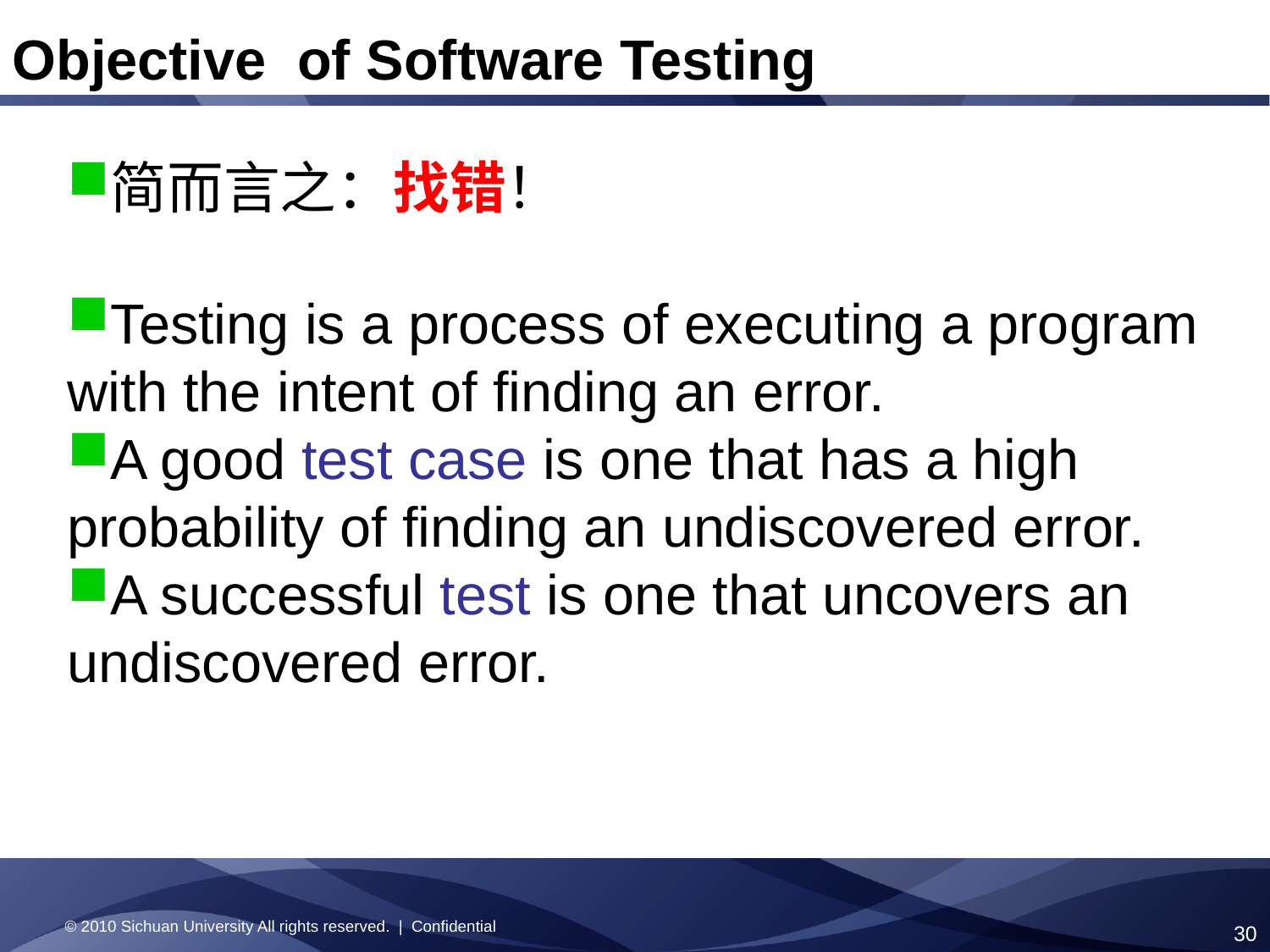

Objective  of Software Testing
简而言之：找错！

Testing is a process of executing a program with the intent of finding an error.
A good test case is one that has a high probability of finding an undiscovered error.
A successful test is one that uncovers an undiscovered error.
© 2010 Sichuan University All rights reserved.  |  Confidential
30